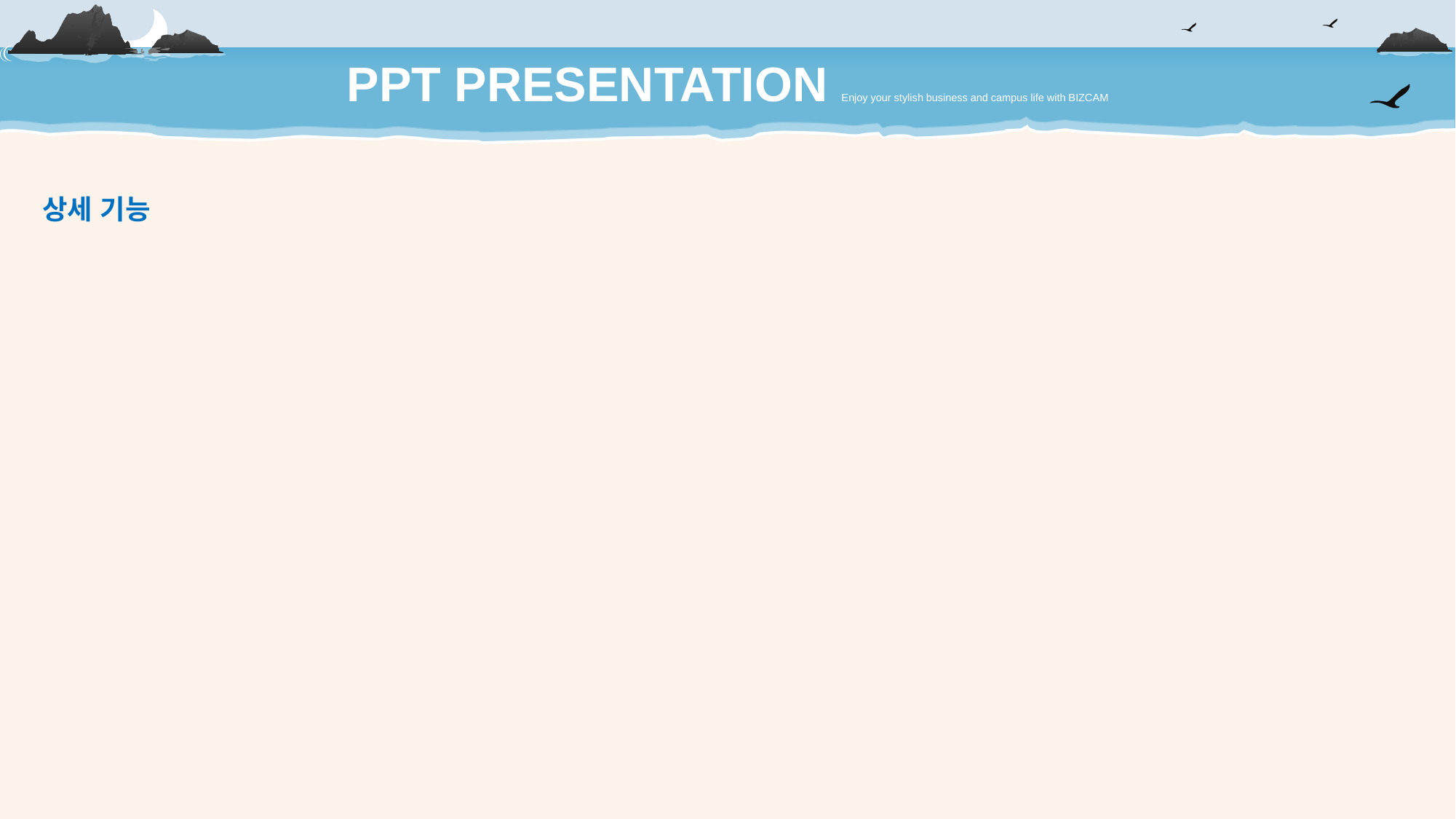

PPT PRESENTATION Enjoy your stylish business and campus life with BIZCAM

상세 기능